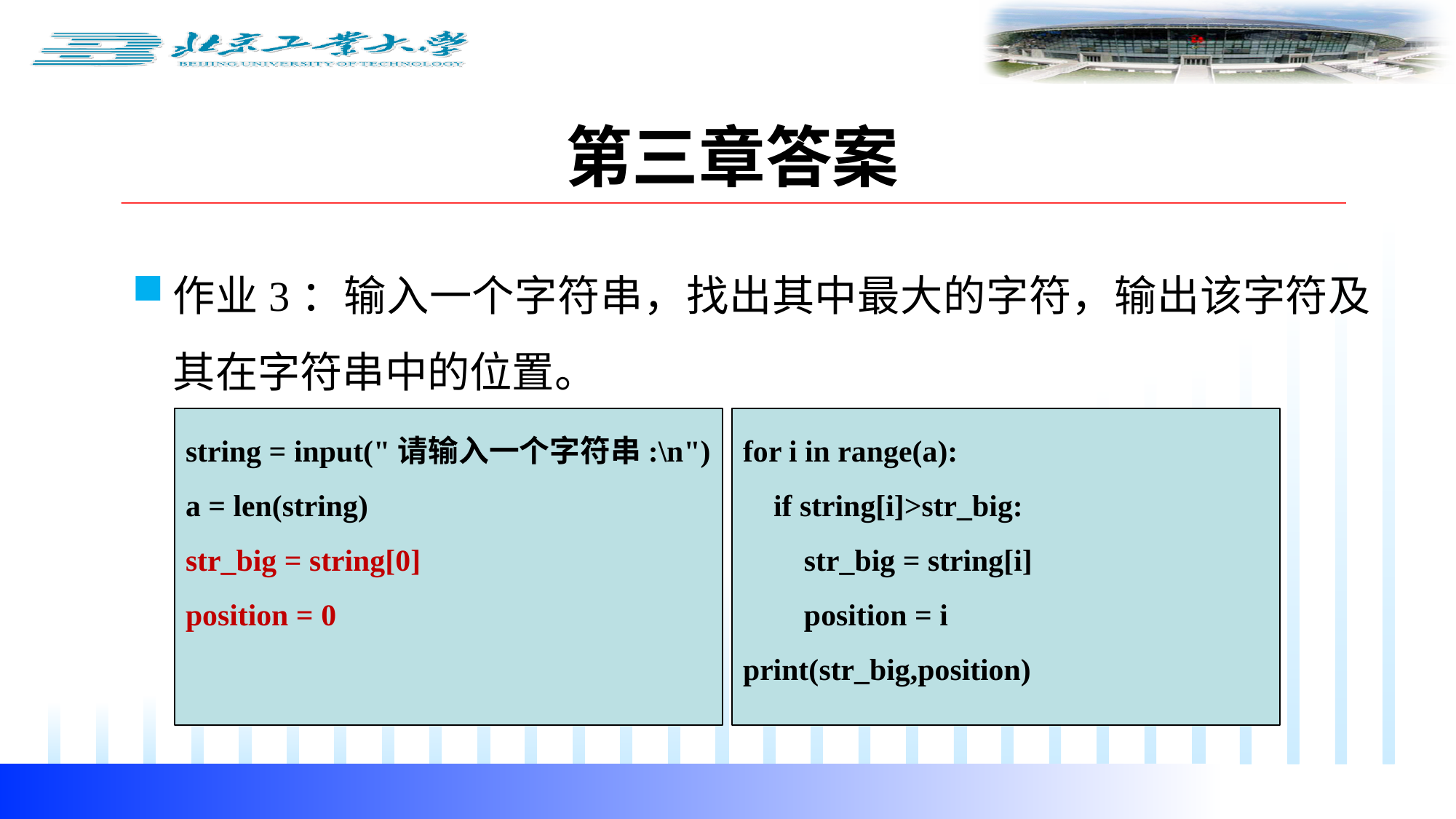

第三章答案
作业3：输入一个字符串，找出其中最大的字符，输出该字符及其在字符串中的位置。

string = input("请输入一个字符串:\n")
a = len(string)
str_big = string[0]
position = 0

for i in range(a):
    if string[i]>str_big:
        str_big = string[i]
        position = i
print(str_big,position)